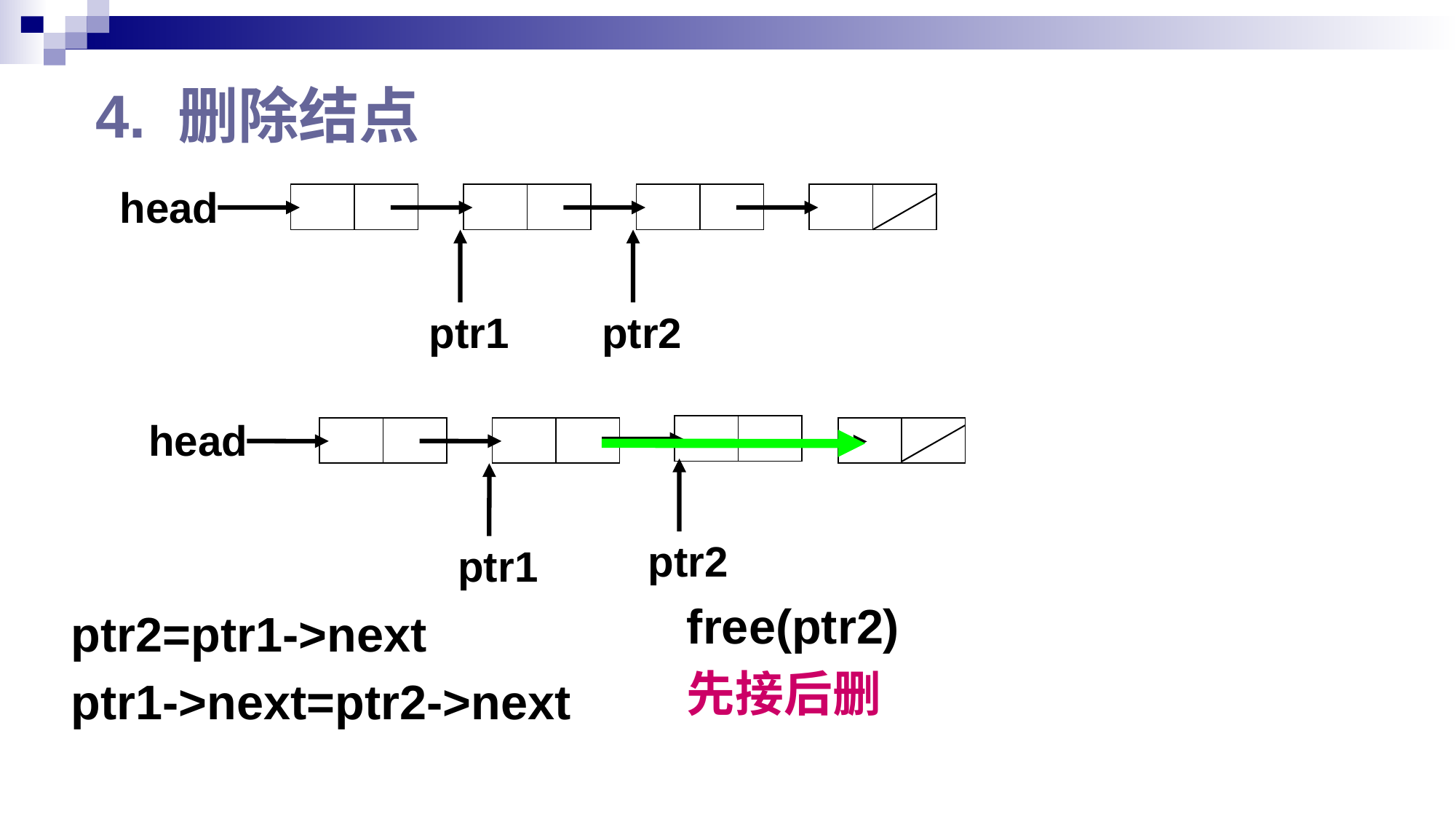

# 4. 删除结点
head

ptr1

ptr2
head

ptr1

ptr2
free(ptr2)
先接后删
ptr2=ptr1->next
ptr1->next=ptr2->next